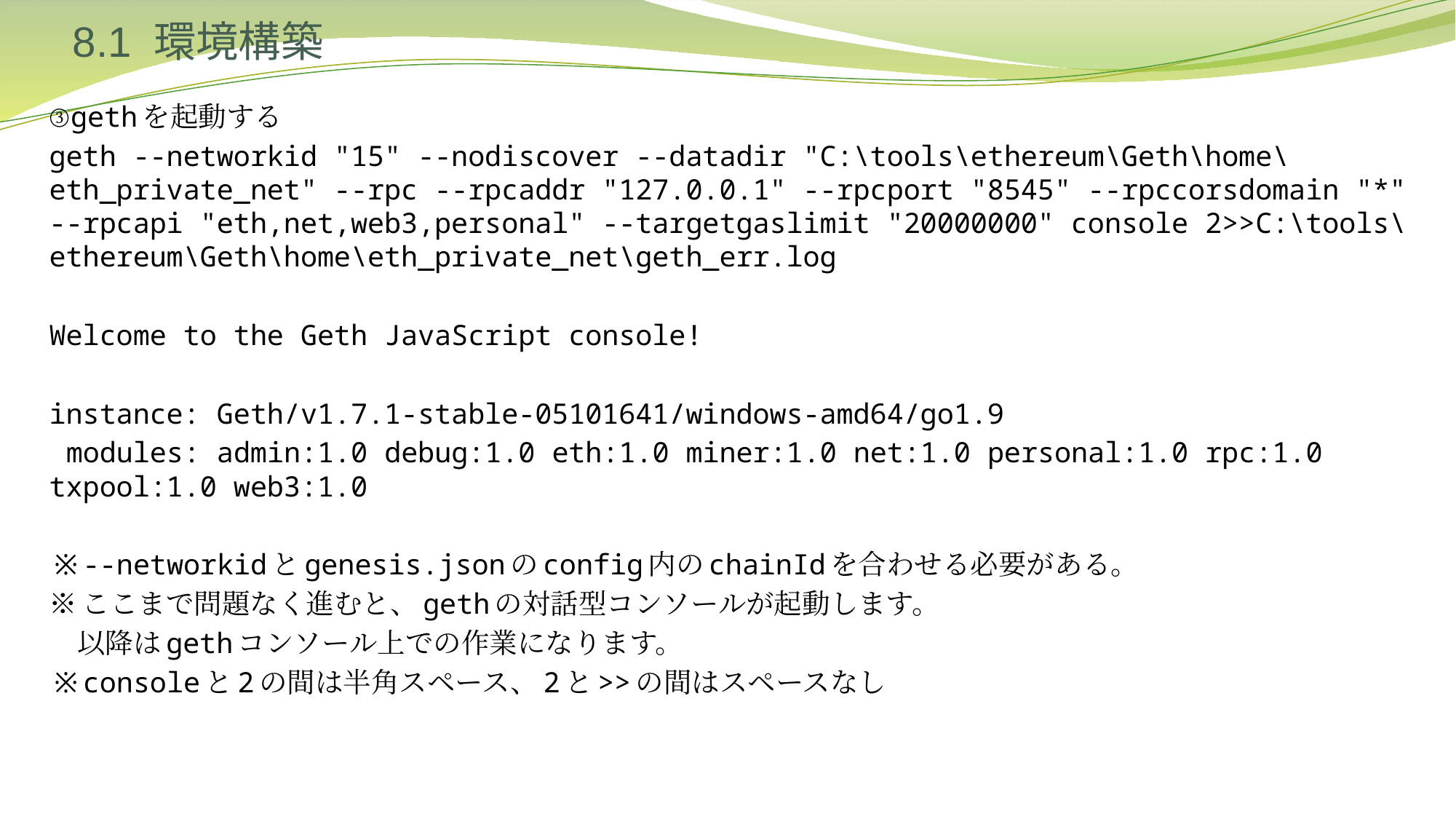

# 8.1 環境構築
③gethを起動する
geth --networkid "15" --nodiscover --datadir "C:\tools\ethereum\Geth\home\eth_private_net" --rpc --rpcaddr "127.0.0.1" --rpcport "8545" --rpccorsdomain "*" --rpcapi "eth,net,web3,personal" --targetgaslimit "20000000" console 2>>C:\tools\ethereum\Geth\home\eth_private_net\geth_err.log

Welcome to the Geth JavaScript console!

instance: Geth/v1.7.1-stable-05101641/windows-amd64/go1.9
 modules: admin:1.0 debug:1.0 eth:1.0 miner:1.0 net:1.0 personal:1.0 rpc:1.0 txpool:1.0 web3:1.0

※--networkidとgenesis.jsonのconfig内のchainIdを合わせる必要がある。
※ここまで問題なく進むと、gethの対話型コンソールが起動します。
　以降はgethコンソール上での作業になります。
※consoleと2の間は半角スペース、2と>>の間はスペースなし